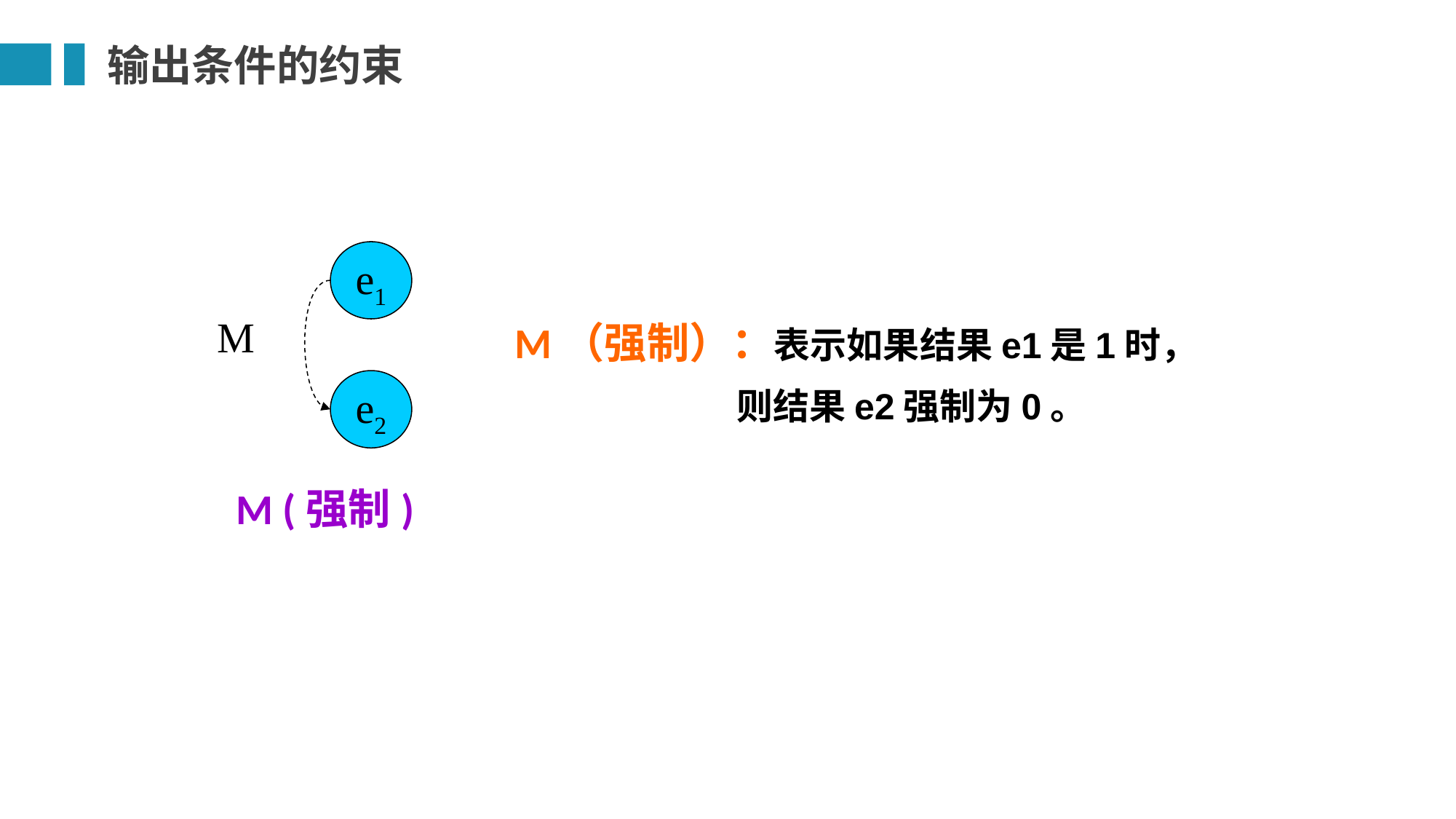

输出条件的约束

e1
M
e2
M（强制）：表示如果结果e1是1时，
                          则结果e2强制为0。
M (强制)
71